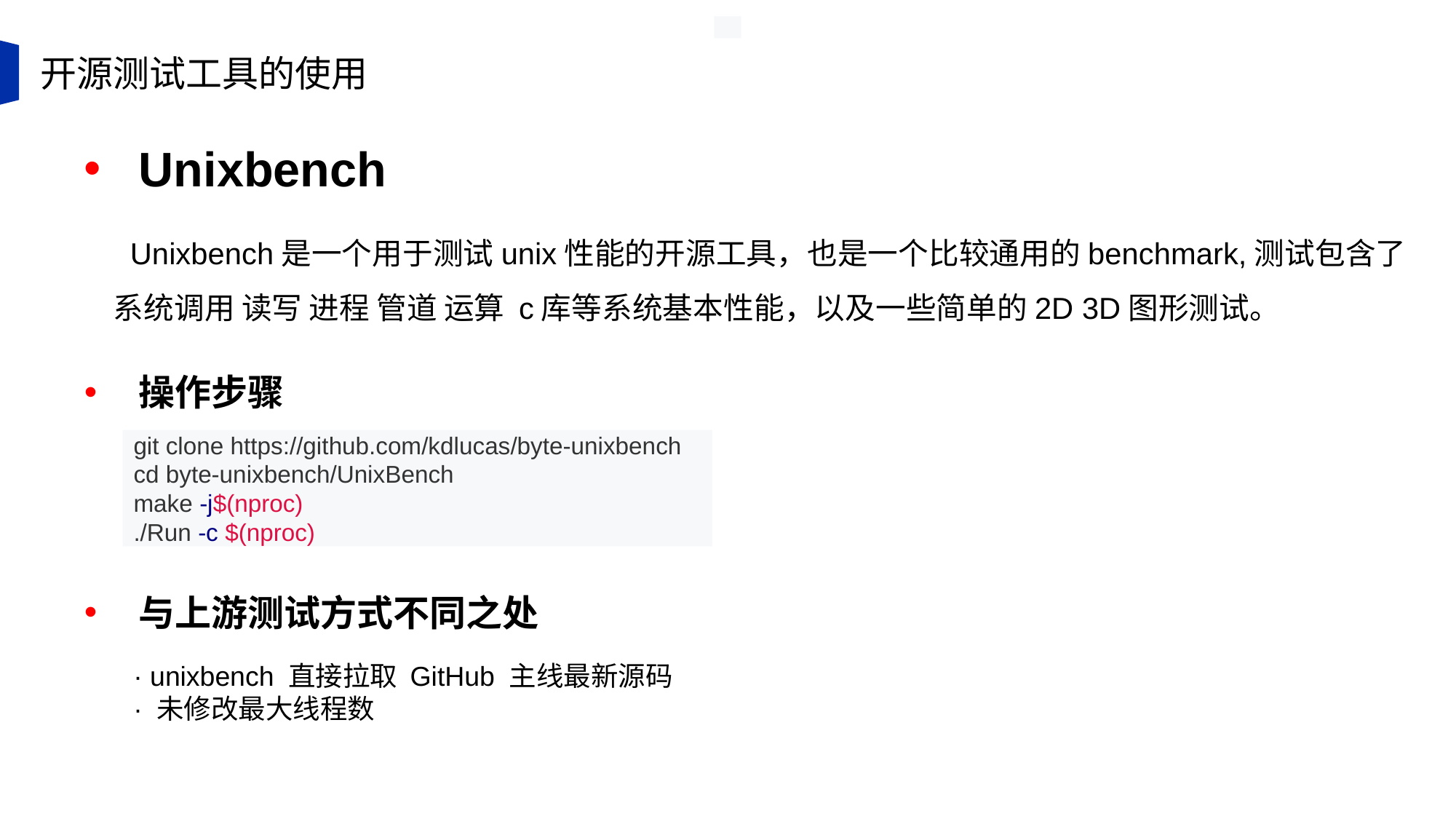

开源测试工具的使用

Unixbench
  Unixbench是一个用于测试unix性能的开源工具，也是一个比较通用的benchmark,测试包含了系统调用 读写 进程 管道 运算 c库等系统基本性能，以及一些简单的2D 3D图形测试。
操作步骤
git clone https://github.com/kdlucas/byte-unixbench
cd byte-unixbench/UnixBench
make -j$(nproc)
./Run -c $(nproc)
与上游测试方式不同之处

· unixbench 直接拉取 GitHub 主线最新源码
· 未修改最大线程数